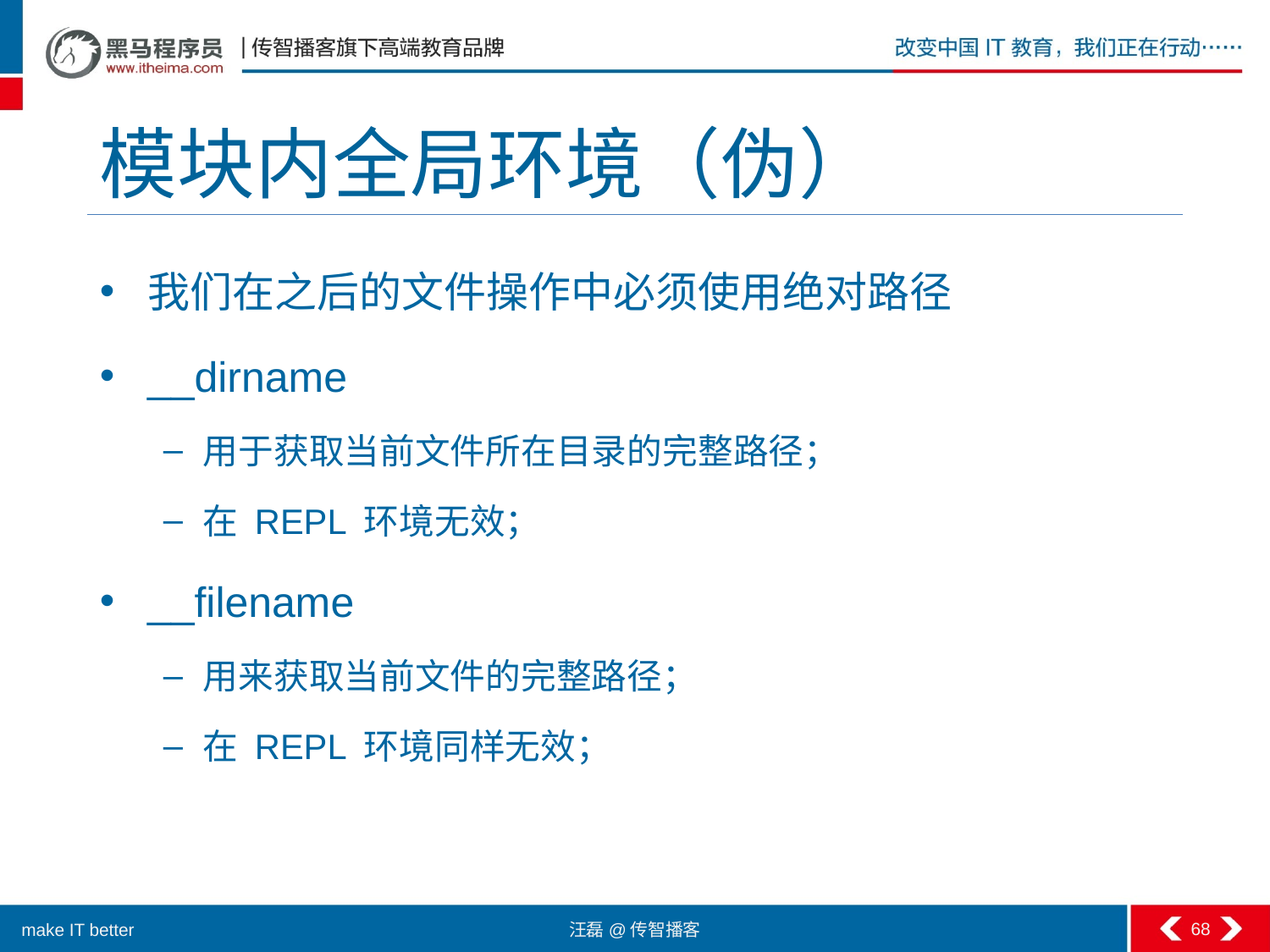

# 模块内全局环境（伪）
我们在之后的文件操作中必须使用绝对路径
__dirname
用于获取当前文件所在目录的完整路径；
在 REPL 环境无效；
__filename
用来获取当前文件的完整路径；
在 REPL 环境同样无效；
68
汪磊@传智播客
make IT better